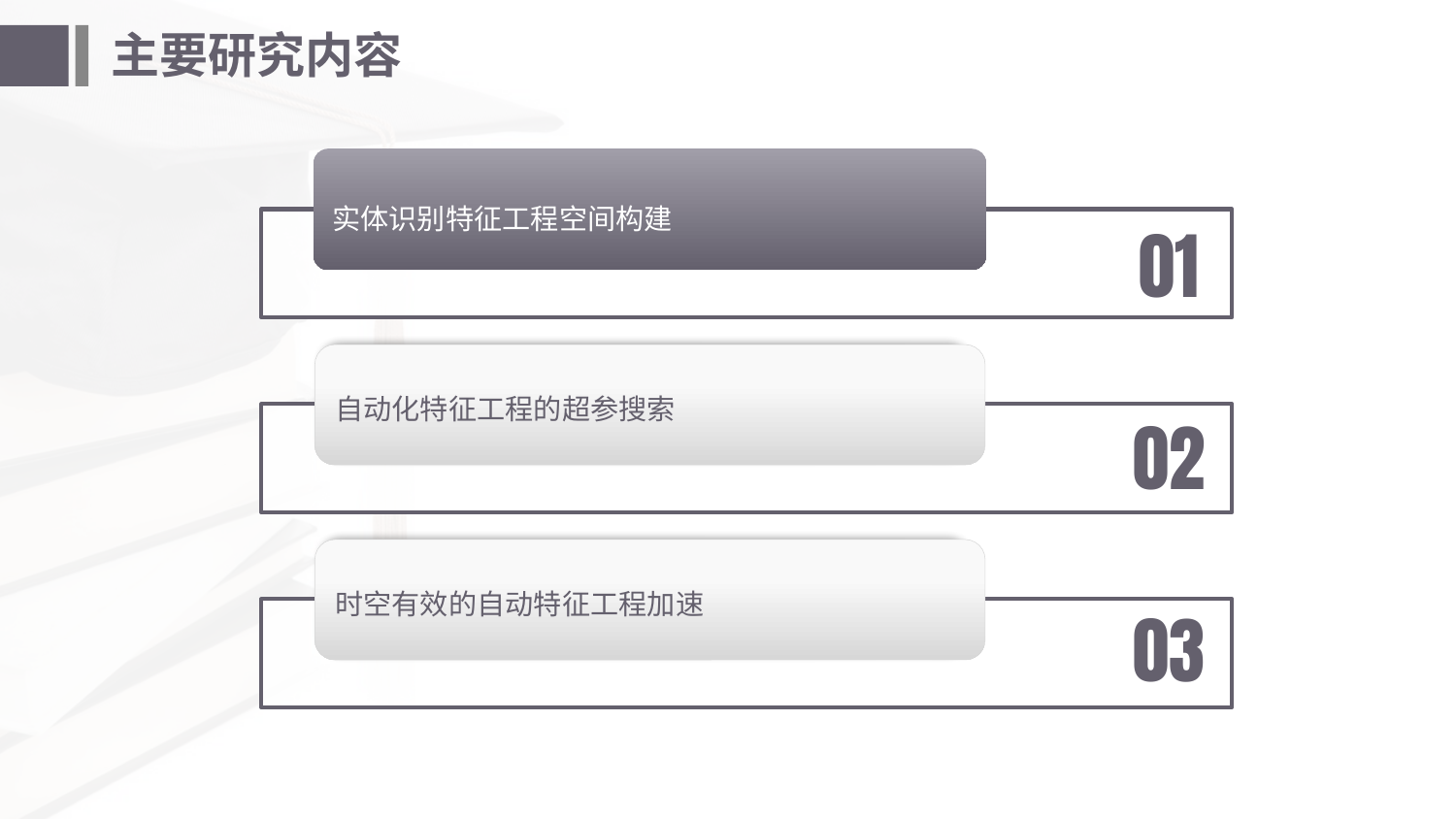

# 主要研究内容
实体识别特征工程空间构建

01
自动化特征工程的超参搜索

02
时空有效的自动特征工程加速

03